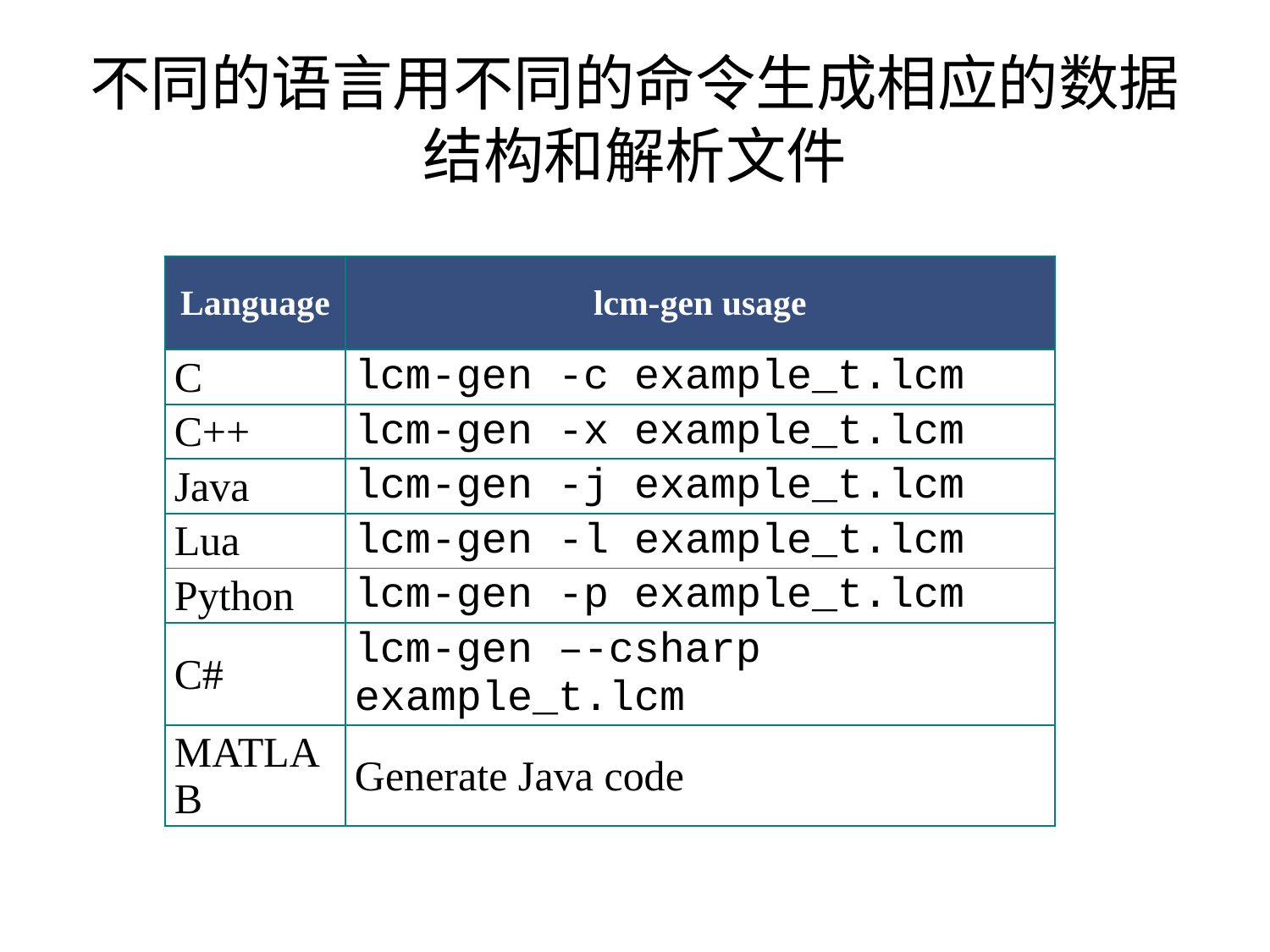

# 不同的语言用不同的命令生成相应的数据结构和解析文件
| Language | lcm-gen usage |
| --- | --- |
| C | lcm-gen -c example\_t.lcm |
| C++ | lcm-gen -x example\_t.lcm |
| Java | lcm-gen -j example\_t.lcm |
| Lua | lcm-gen -l example\_t.lcm |
| Python | lcm-gen -p example\_t.lcm |
| C# | lcm-gen –-csharp example\_t.lcm |
| MATLAB | Generate Java code |